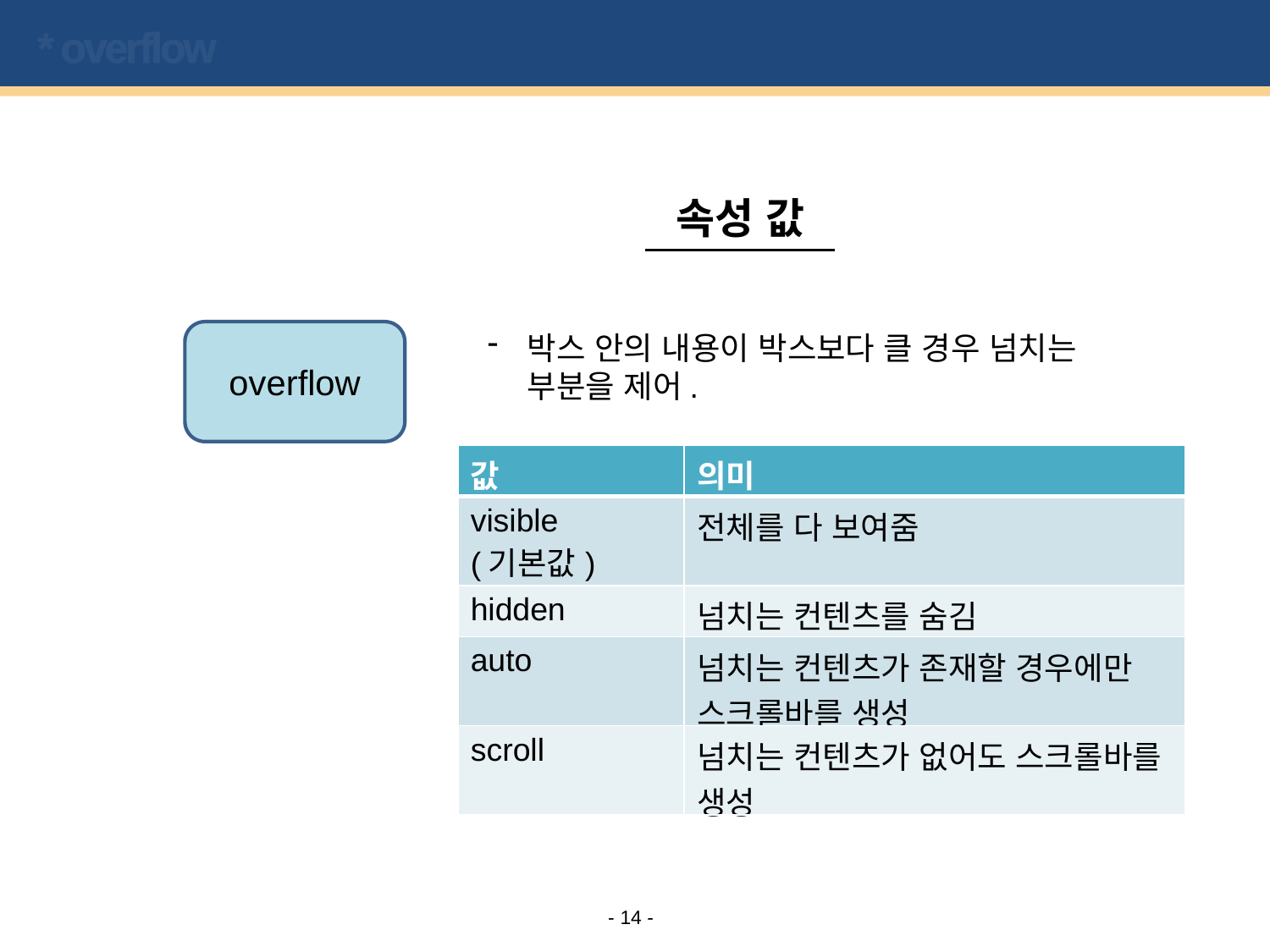

# * overflow
속성 값
overflow
박스 안의 내용이 박스보다 클 경우 넘치는 부분을 제어.
| 값 | 의미 |
| --- | --- |
| visible (기본값) | 전체를 다 보여줌 |
| hidden | 넘치는 컨텐츠를 숨김 |
| auto | 넘치는 컨텐츠가 존재할 경우에만 스크롤바를 생성 |
| scroll | 넘치는 컨텐츠가 없어도 스크롤바를 생성 |